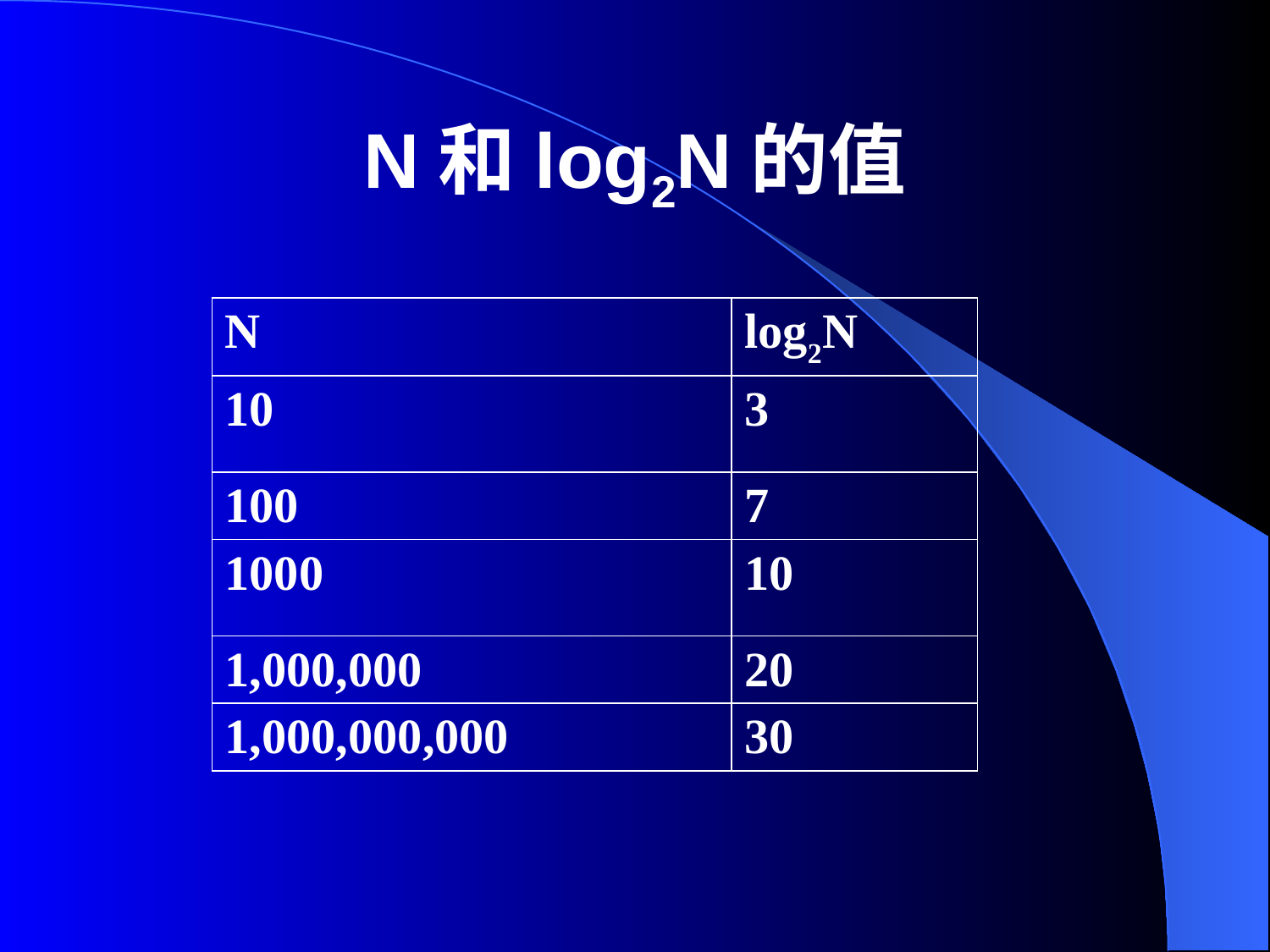

# N和log2N的值
| N | log2N |
| --- | --- |
| 10 | 3 |
| 100 | 7 |
| 1000 | 10 |
| 1,000,000 | 20 |
| 1,000,000,000 | 30 |